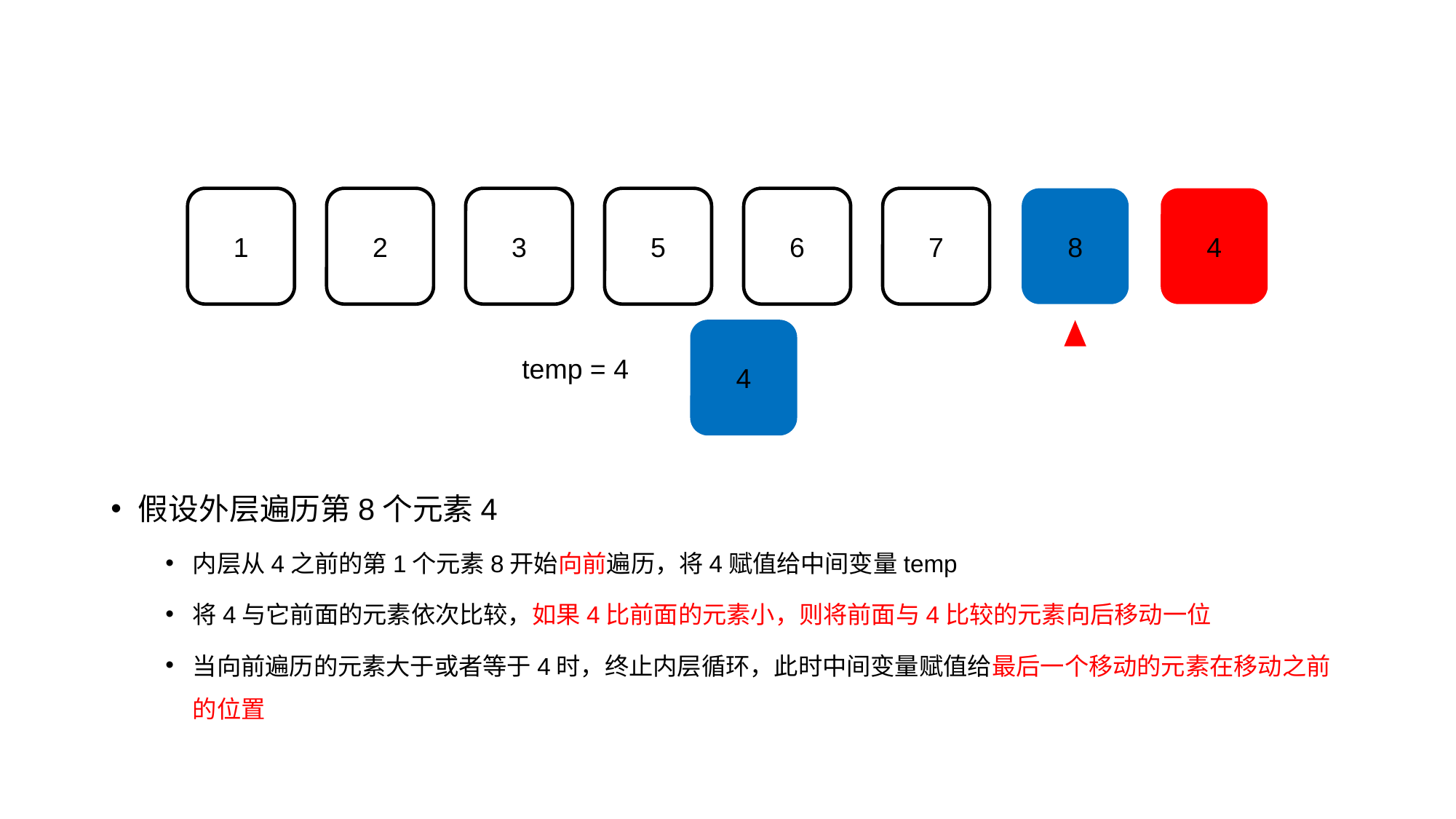

5
6
7
8
1
2
3
4
4

temp = 4
假设外层遍历第8个元素4
内层从4之前的第1个元素8开始向前遍历，将4赋值给中间变量temp
将4与它前面的元素依次比较，如果4比前面的元素小，则将前面与4比较的元素向后移动一位
当向前遍历的元素大于或者等于4时，终止内层循环，此时中间变量赋值给最后一个移动的元素在移动之前的位置